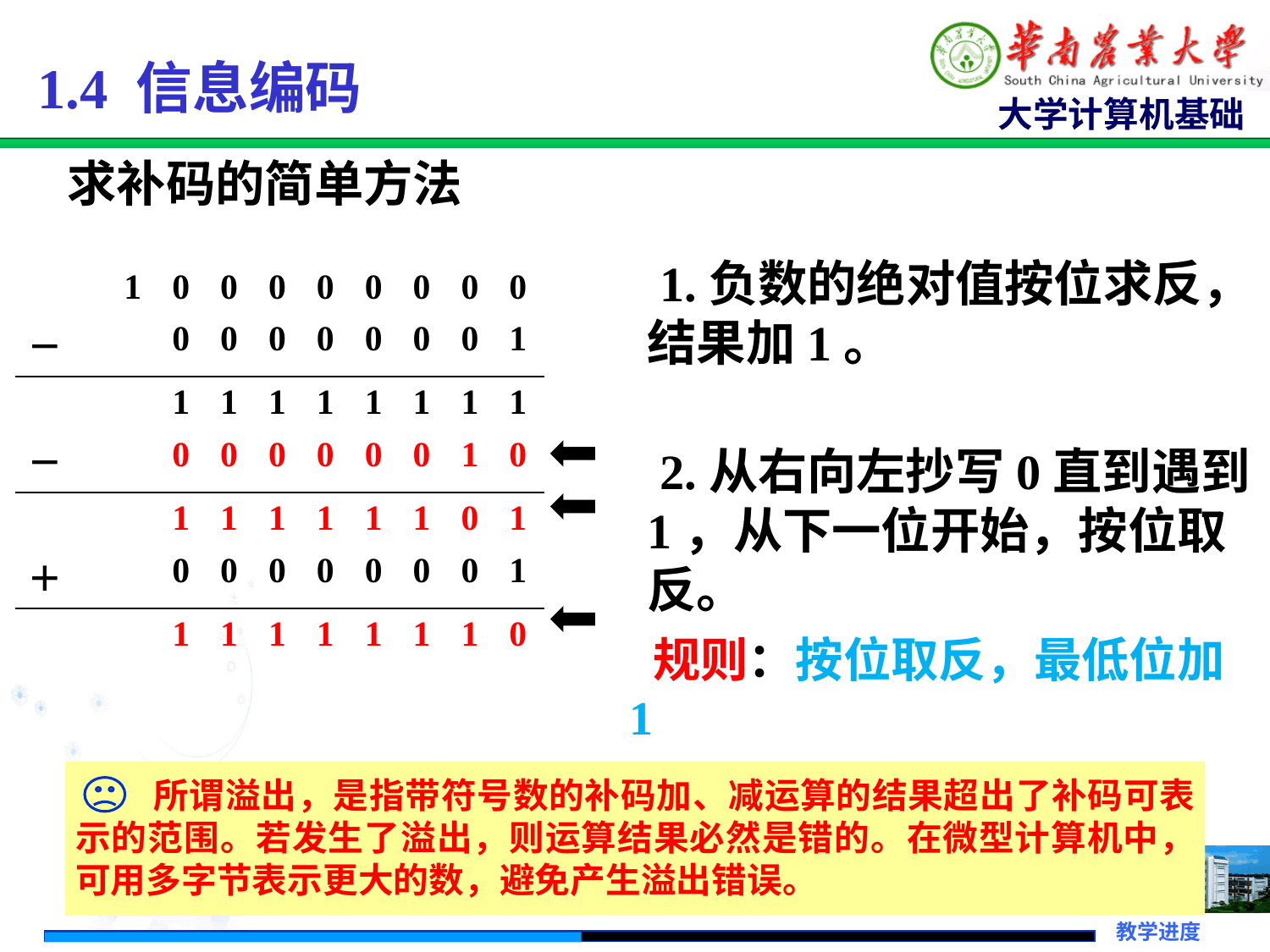

1.4 信息编码
求补码的简单方法
 1.负数的绝对值按位求反，结果加1。
|  |  | 1 | 0 | 0 | 0 | 0 | 0 | 0 | 0 | 0 |
| --- | --- | --- | --- | --- | --- | --- | --- | --- | --- | --- |
| － |  |  | 0 | 0 | 0 | 0 | 0 | 0 | 0 | 1 |
|  |  |  | 1 | 1 | 1 | 1 | 1 | 1 | 1 | 1 |
| － |  |  | 0 | 0 | 0 | 0 | 0 | 0 | 1 | 0 |
|  |  |  | 1 | 1 | 1 | 1 | 1 | 1 | 0 | 1 |
| ＋ |  |  | 0 | 0 | 0 | 0 | 0 | 0 | 0 | 1 |
|  |  |  | 1 | 1 | 1 | 1 | 1 | 1 | 1 | 0 |
 2.从右向左抄写0直到遇到1，从下一位开始，按位取反。

 规则：按位取反，最低位加1

        所谓溢出，是指带符号数的补码加、减运算的结果超出了补码可表示的范围。若发生了溢出，则运算结果必然是错的。在微型计算机中，可用多字节表示更大的数，避免产生溢出错误。